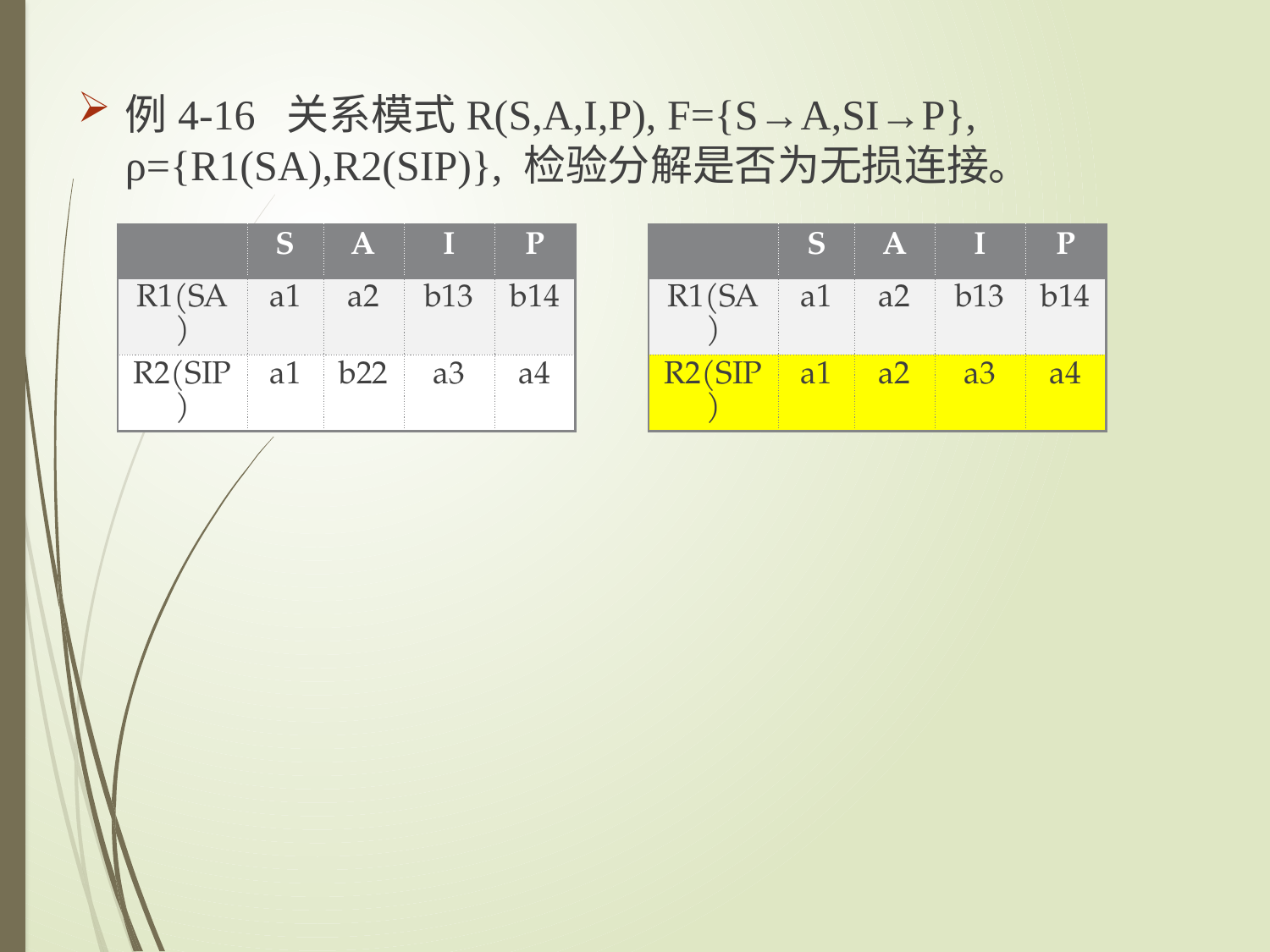

例4-16  关系模式R(S,A,I,P), F={S→A,SI→P}, ρ={R1(SA),R2(SIP)}, 检验分解是否为无损连接。

|  | S | A | I | P |
| --- | --- | --- | --- | --- |
| R1(SA) | a1 | a2 | b13 | b14 |
| R2(SIP) | a1 | b22 | a3 | a4 |
|  | S | A | I | P |
| --- | --- | --- | --- | --- |
| R1(SA) | a1 | a2 | b13 | b14 |
| R2(SIP) | a1 | a2 | a3 | a4 |